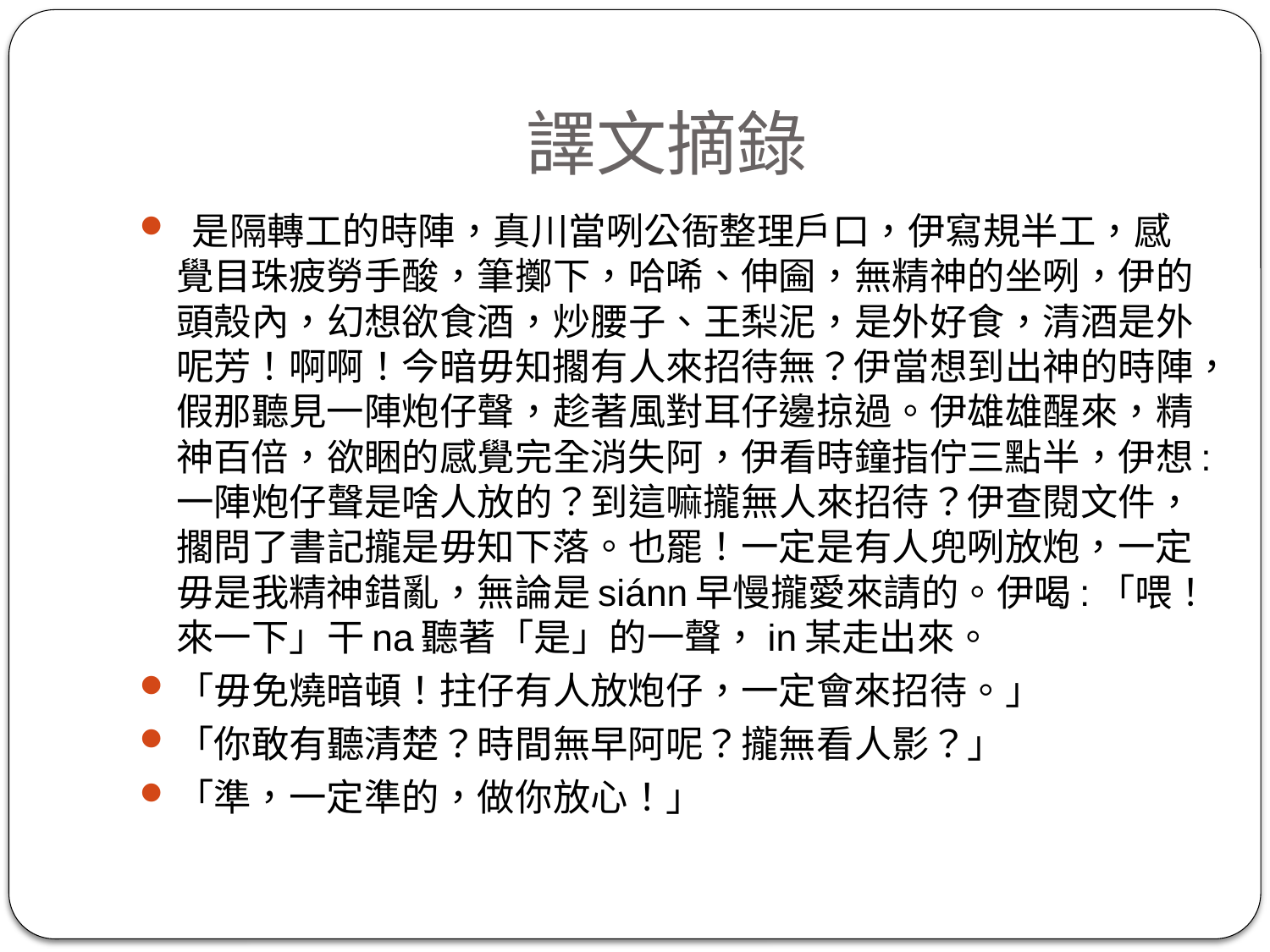

# 譯文摘錄
 是隔轉工的時陣，真川當咧公衙整理戶口，伊寫規半工，感覺目珠疲勞手酸，筆擲下，哈唏、伸圇，無精神的坐咧，伊的頭殼內，幻想欲食酒，炒腰子、王梨泥，是外好食，清酒是外呢芳！啊啊！今暗毋知擱有人來招待無？伊當想到出神的時陣，假那聽見一陣炮仔聲，趁著風對耳仔邊掠過。伊雄雄醒來，精神百倍，欲睏的感覺完全消失阿，伊看時鐘指佇三點半，伊想:一陣炮仔聲是啥人放的？到這嘛攏無人來招待？伊查閱文件，擱問了書記攏是毋知下落。也罷！一定是有人兜咧放炮，一定毋是我精神錯亂，無論是siánn早慢攏愛來請的。伊喝:「喂！來一下」干na聽著「是」的一聲，in某走出來。
「毋免燒暗頓！拄仔有人放炮仔，一定會來招待。」
「你敢有聽清楚？時間無早阿呢？攏無看人影？」
「準，一定準的，做你放心！」